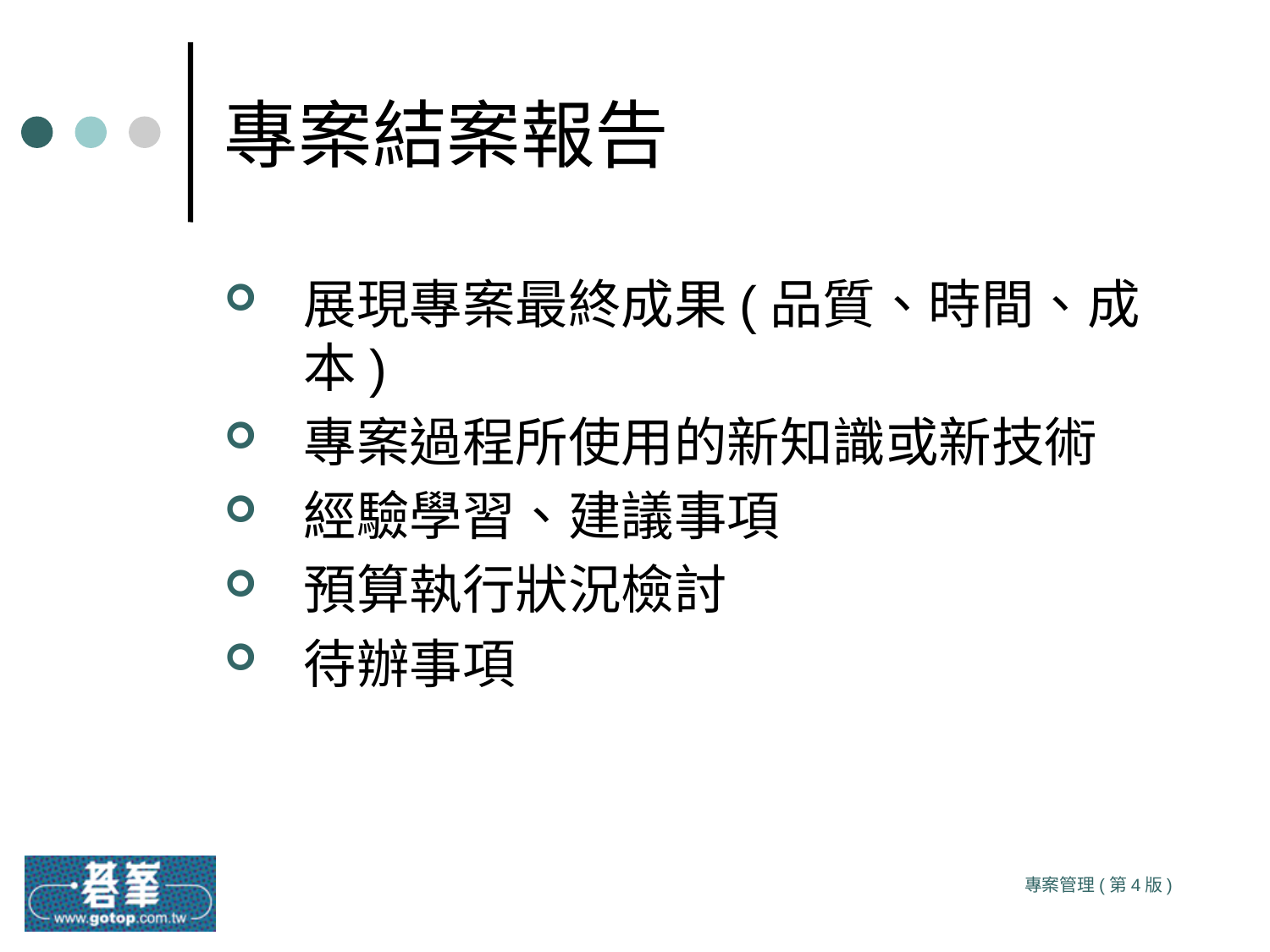

# 專案結案報告
展現專案最終成果(品質、時間、成本)
專案過程所使用的新知識或新技術
經驗學習、建議事項
預算執行狀況檢討
待辦事項
專案管理(第4版)